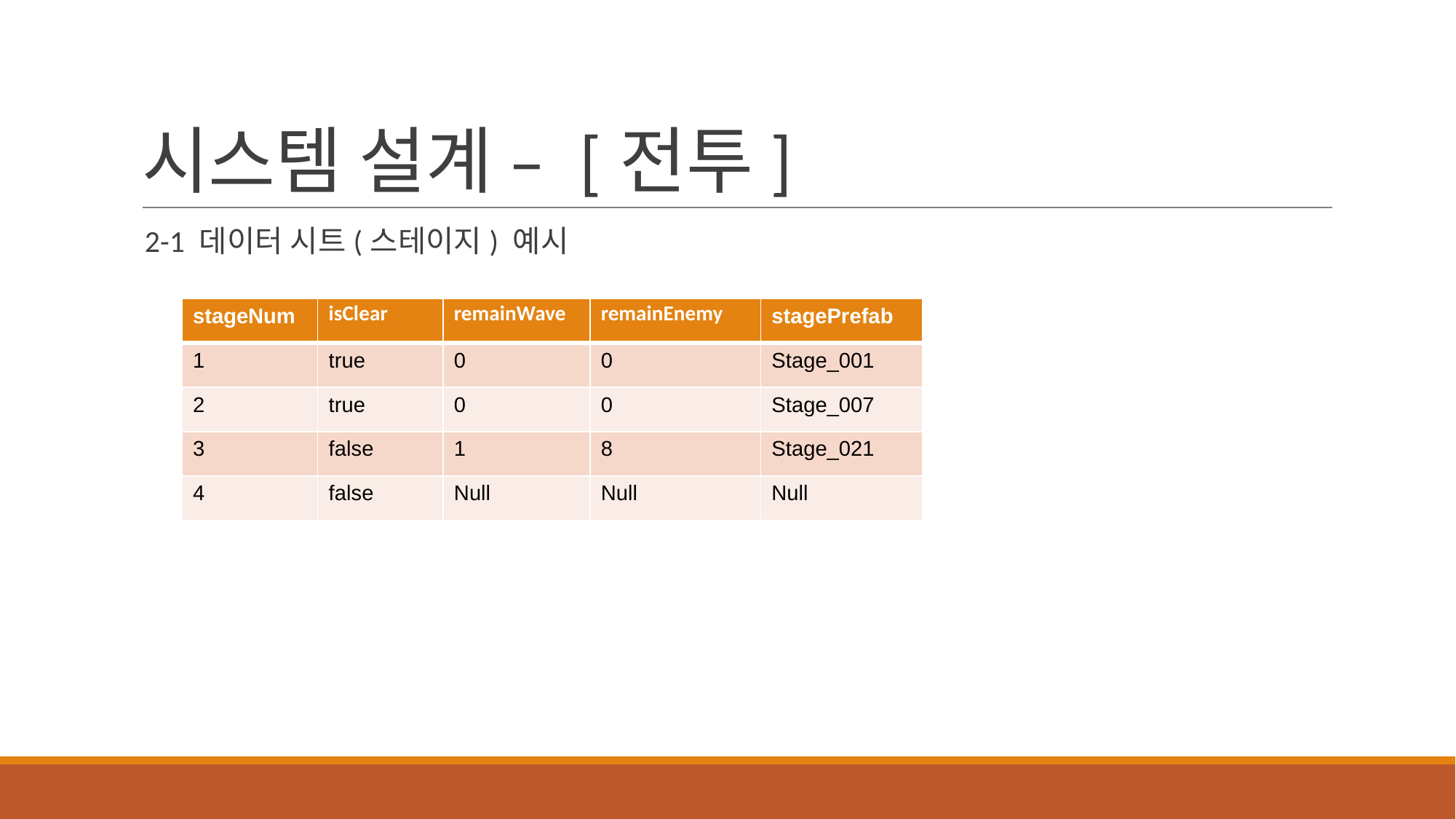

# 시스템 설계 – [전투]
  2-1 데이터 시트(스테이지) 예시

| stageNum | isClear | remainWave | remainEnemy | stagePrefab |
| --- | --- | --- | --- | --- |
| 1 | true | 0 | 0 | Stage\_001 |
| 2 | true | 0 | 0 | Stage\_007 |
| 3 | false | 1 | 8 | Stage\_021 |
| 4 | false | Null | Null | Null |